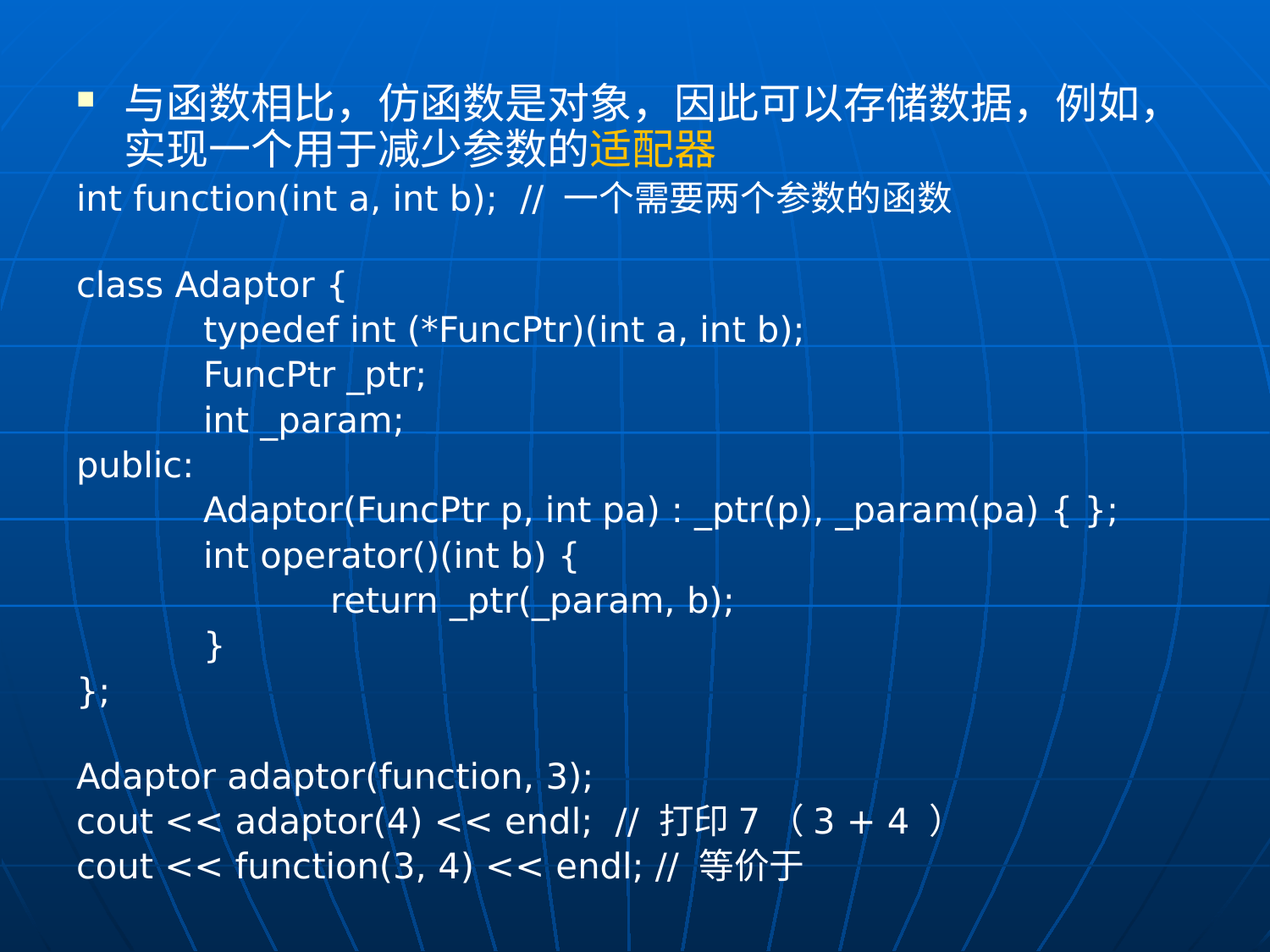

与函数相比，仿函数是对象，因此可以存储数据，例如，实现一个用于减少参数的适配器
int function(int a, int b);  // 一个需要两个参数的函数

class Adaptor {
	typedef int (*FuncPtr)(int a, int b);
	FuncPtr _ptr;
	int _param;
public:
	Adaptor(FuncPtr p, int pa) : _ptr(p), _param(pa) { };
	int operator()(int b) {
		return _ptr(_param, b);
	}
};

Adaptor adaptor(function, 3);
cout << adaptor(4) << endl;  // 打印7（3 + 4 ）
cout << function(3, 4) << endl; // 等价于